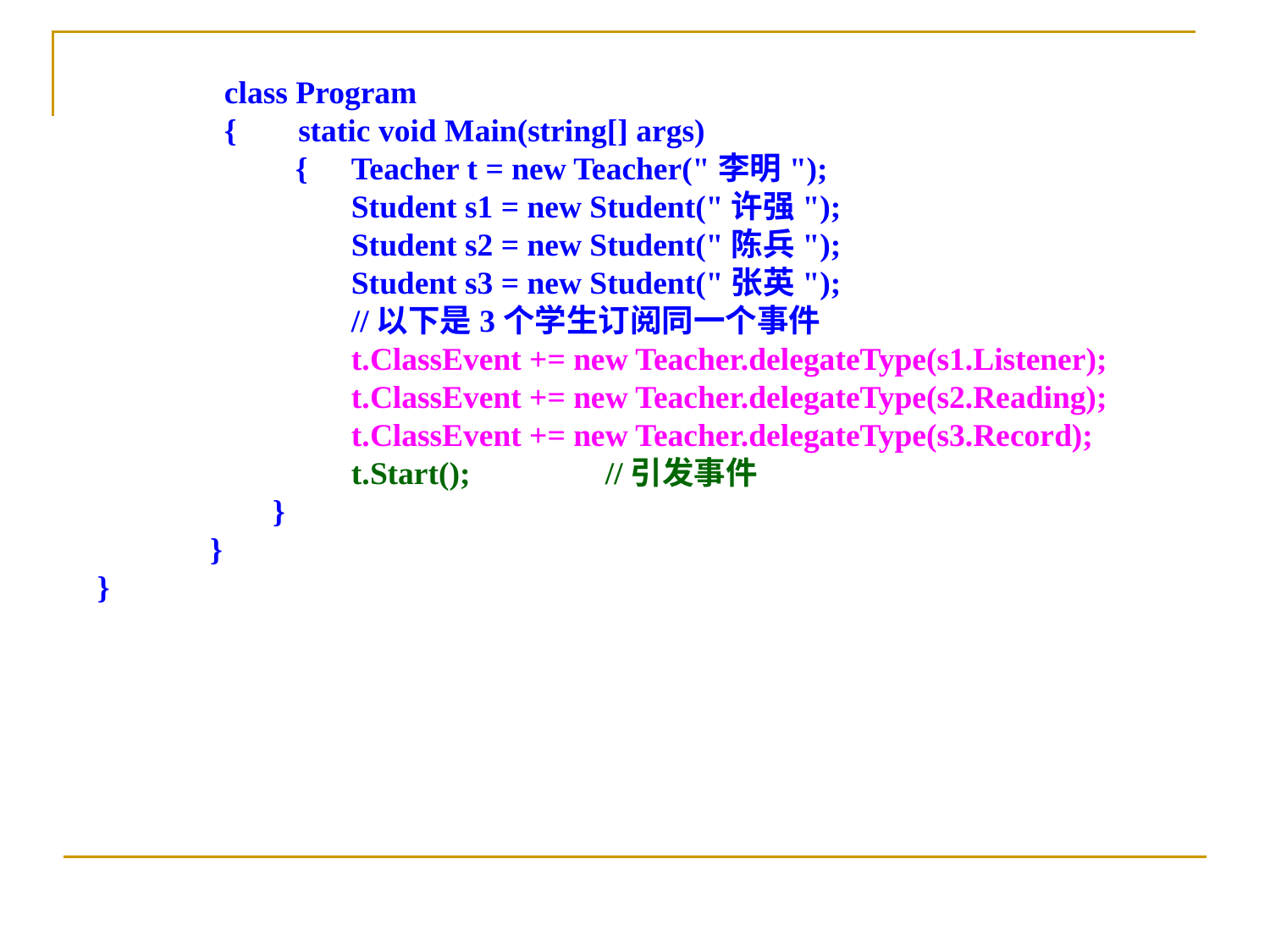

class Program
	{　  static void Main(string[] args)
	　　{	Teacher t = new Teacher("李明");
		Student s1 = new Student("许强");
		Student s2 = new Student("陈兵");
		Student s3 = new Student("张英");
		//以下是3个学生订阅同一个事件
		t.ClassEvent += new Teacher.delegateType(s1.Listener);
		t.ClassEvent += new Teacher.delegateType(s2.Reading);
		t.ClassEvent += new Teacher.delegateType(s3.Record);
		t.Start();		//引发事件
	      }
              }
}